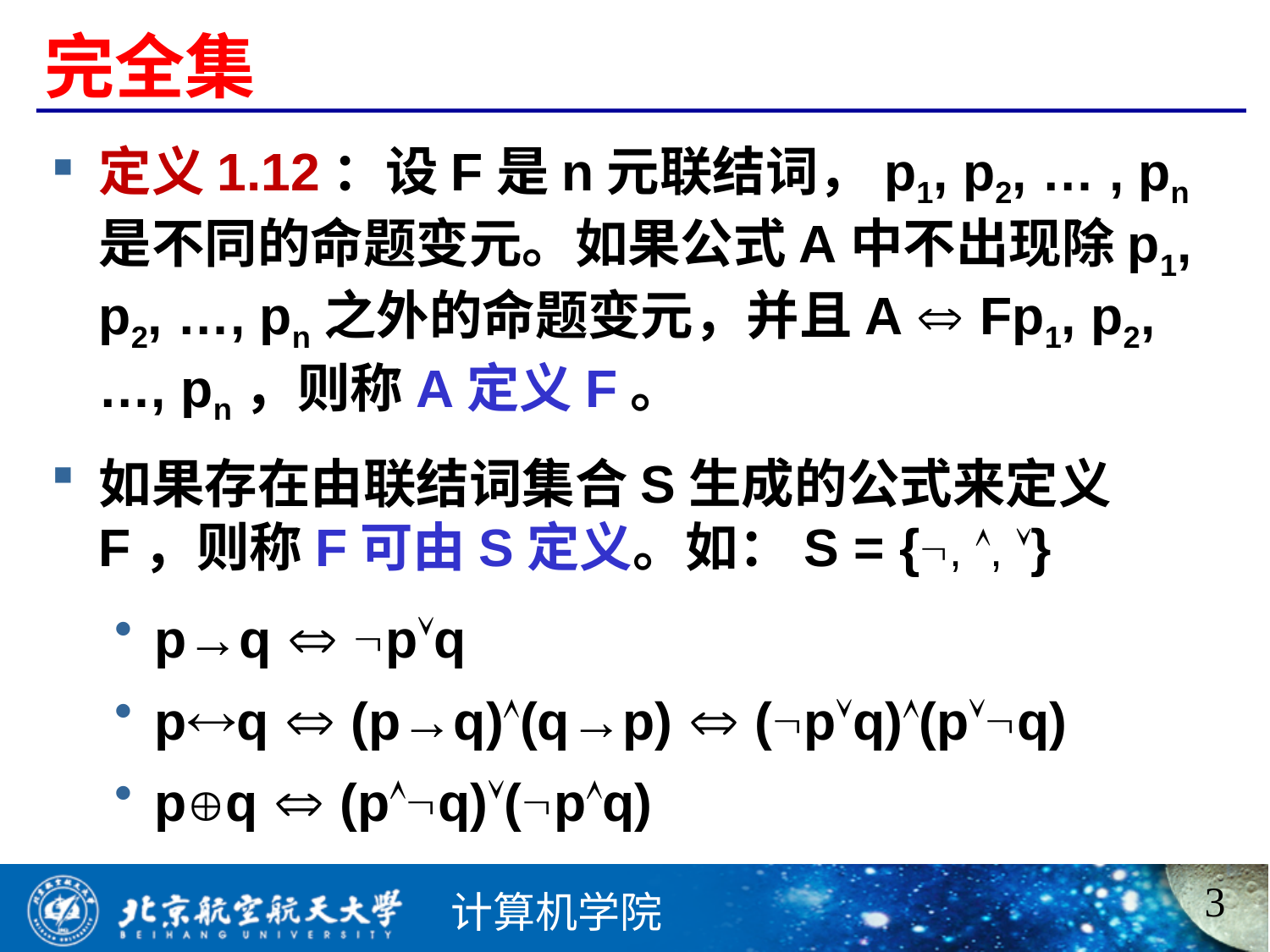

# 完全集
定义1.12：设F是n元联结词，p1, p2, … , pn是不同的命题变元。如果公式A中不出现除p1, p2, …, pn之外的命题变元，并且A ⇔ Fp1, p2, …, pn，则称A定义F。
如果存在由联结词集合S生成的公式来定义F，则称F可由S定义。如：S = {¬, ∧, ∨}
p→q ⇔ ¬p∨q
p↔q ⇔ (p→q)∧(q→p) ⇔ (¬p∨q)∧(p∨¬q)
p⊕q ⇔ (p∧¬q)∨(¬p∧q)